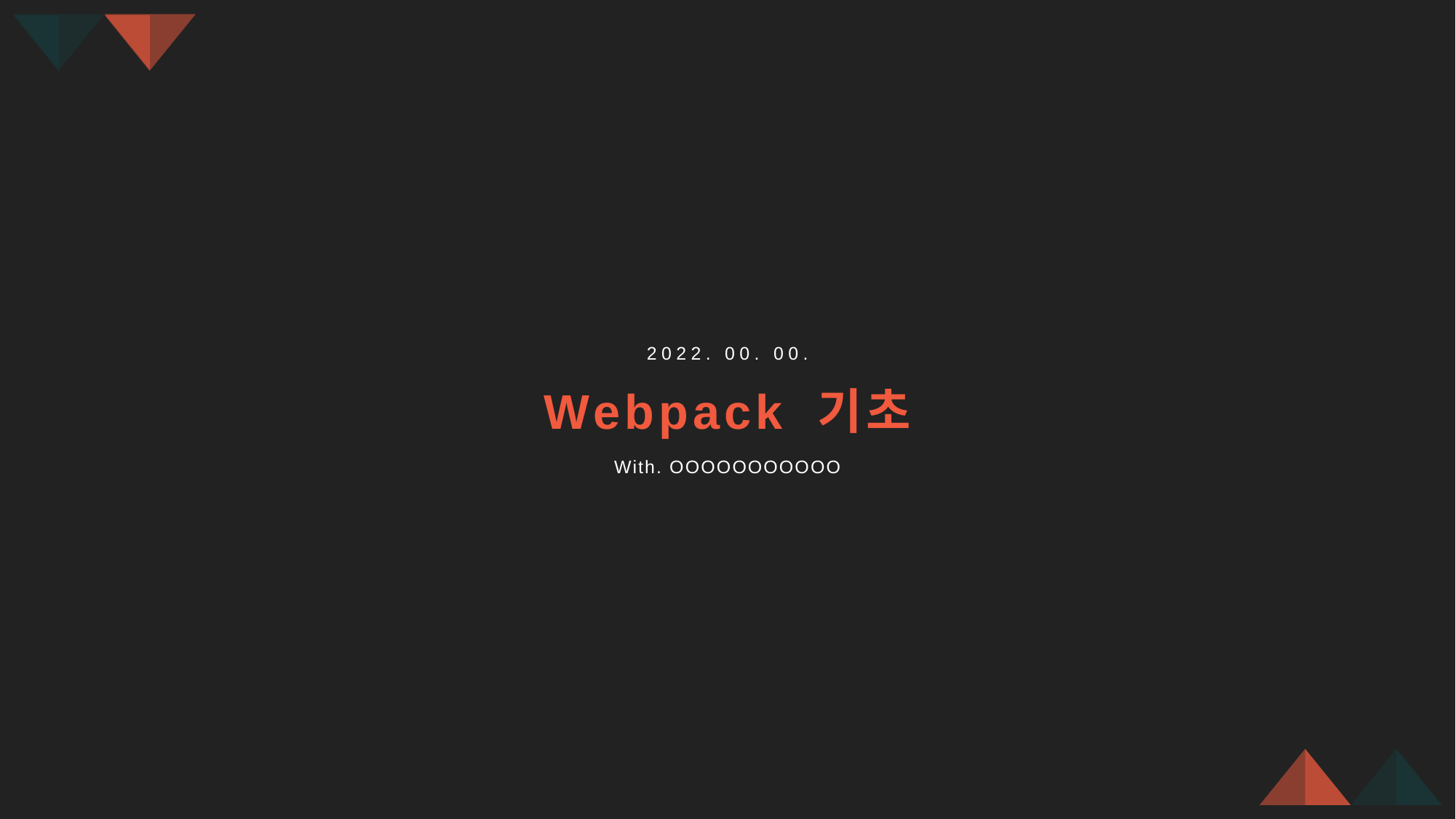

2022. 00. 00.
Webpack 기초
With. OOOOOOOOOOO